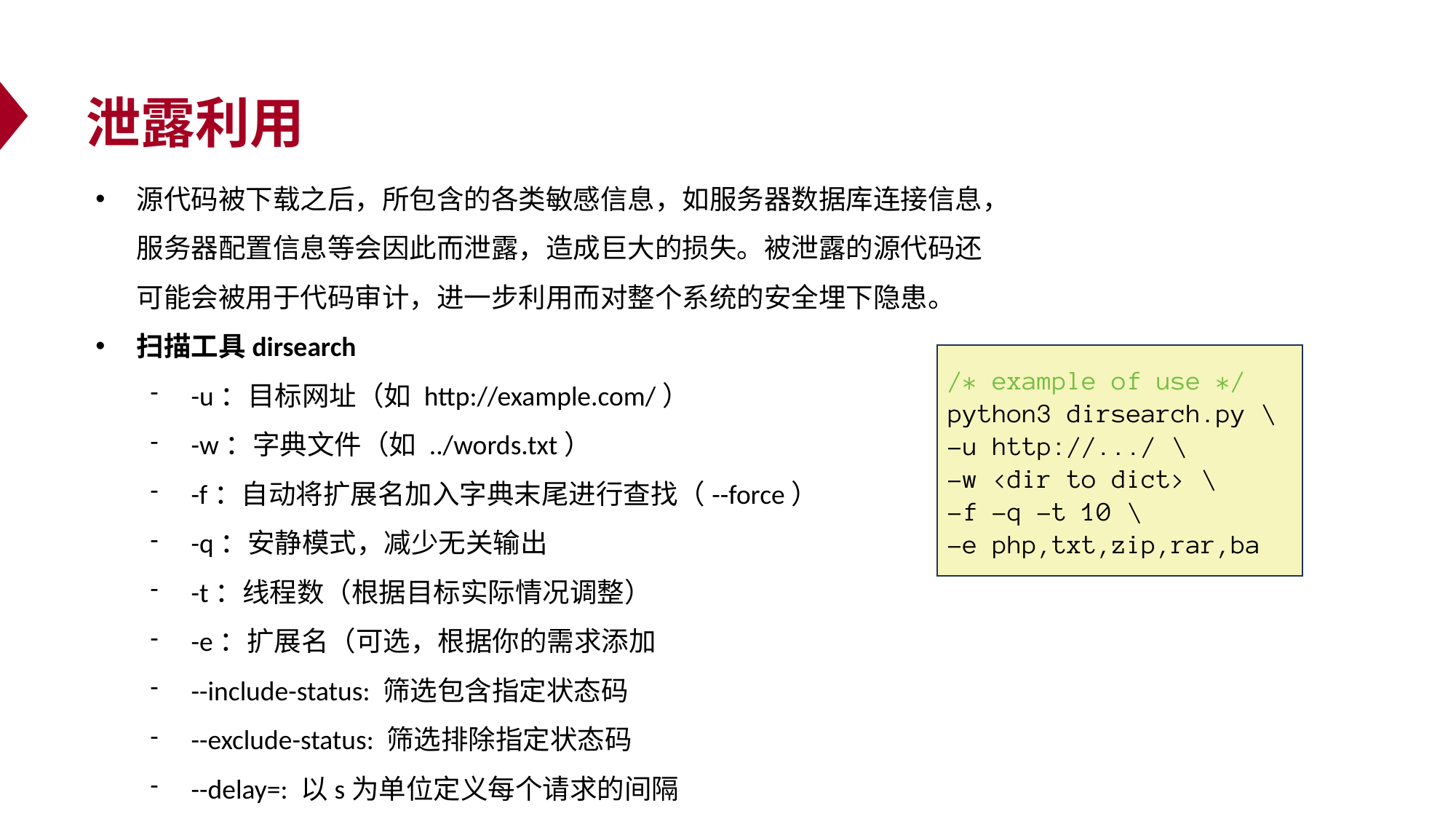

泄露利用

源代码被下载之后，所包含的各类敏感信息，如服务器数据库连接信息，服务器配置信息等会因此而泄露，造成巨大的损失。被泄露的源代码还可能会被用于代码审计，进一步利用而对整个系统的安全埋下隐患。
扫描工具dirsearch
-u：目标网址（如 http://example.com/）
-w：字典文件（如 ../words.txt）
-f：自动将扩展名加入字典末尾进行查找（--force）
-q：安静模式，减少无关输出
-t：线程数（根据目标实际情况调整）
-e：扩展名（可选，根据你的需求添加
--include-status: 筛选包含指定状态码
--exclude-status: 筛选排除指定状态码
--delay=: 以s为单位定义每个请求的间隔
/* example of use */
python3 dirsearch.py \
-u http://.../ \
-w <dir to dict> \
-f -q -t 10 \
-e php,txt,zip,rar,ba